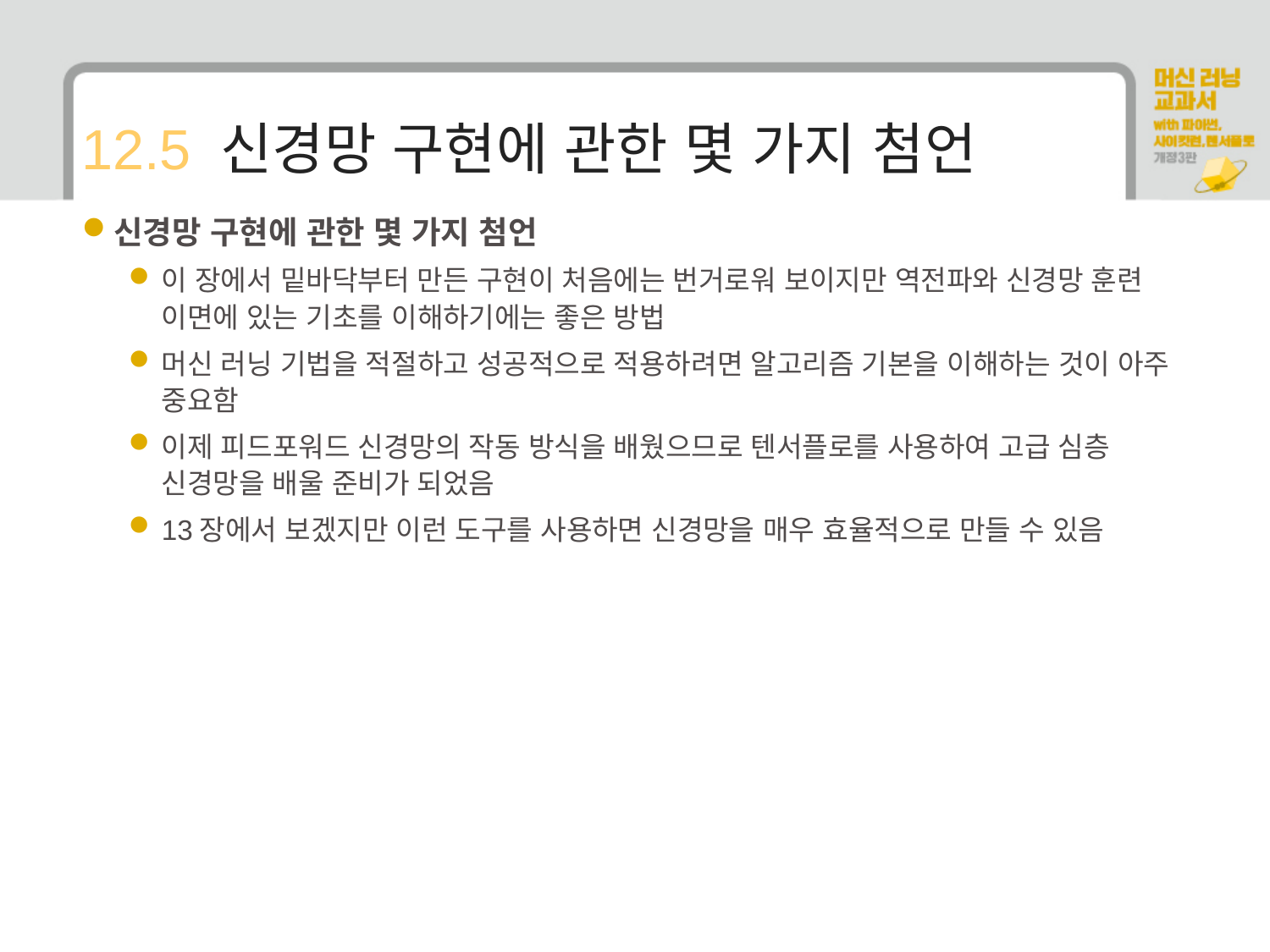

# 12.5 신경망 구현에 관한 몇 가지 첨언
신경망 구현에 관한 몇 가지 첨언
이 장에서 밑바닥부터 만든 구현이 처음에는 번거로워 보이지만 역전파와 신경망 훈련 이면에 있는 기초를 이해하기에는 좋은 방법
머신 러닝 기법을 적절하고 성공적으로 적용하려면 알고리즘 기본을 이해하는 것이 아주 중요함
이제 피드포워드 신경망의 작동 방식을 배웠으므로 텐서플로를 사용하여 고급 심층 신경망을 배울 준비가 되었음
13장에서 보겠지만 이런 도구를 사용하면 신경망을 매우 효율적으로 만들 수 있음